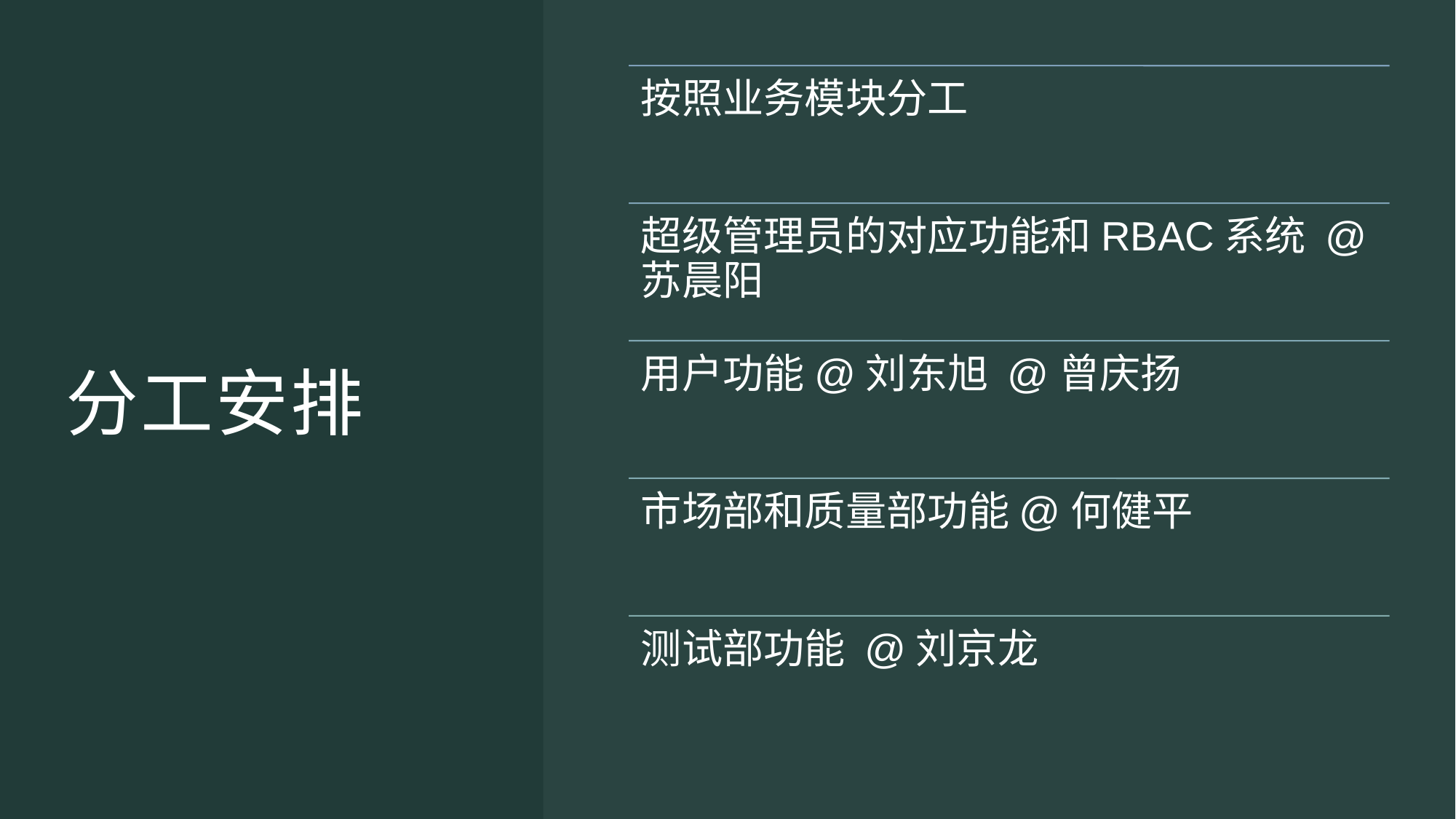

# 分工安排
按照业务模块分工
超级管理员的对应功能和RBAC系统 @苏晨阳
用户功能@刘东旭 @曾庆扬
市场部和质量部功能@何健平
测试部功能 @刘京龙